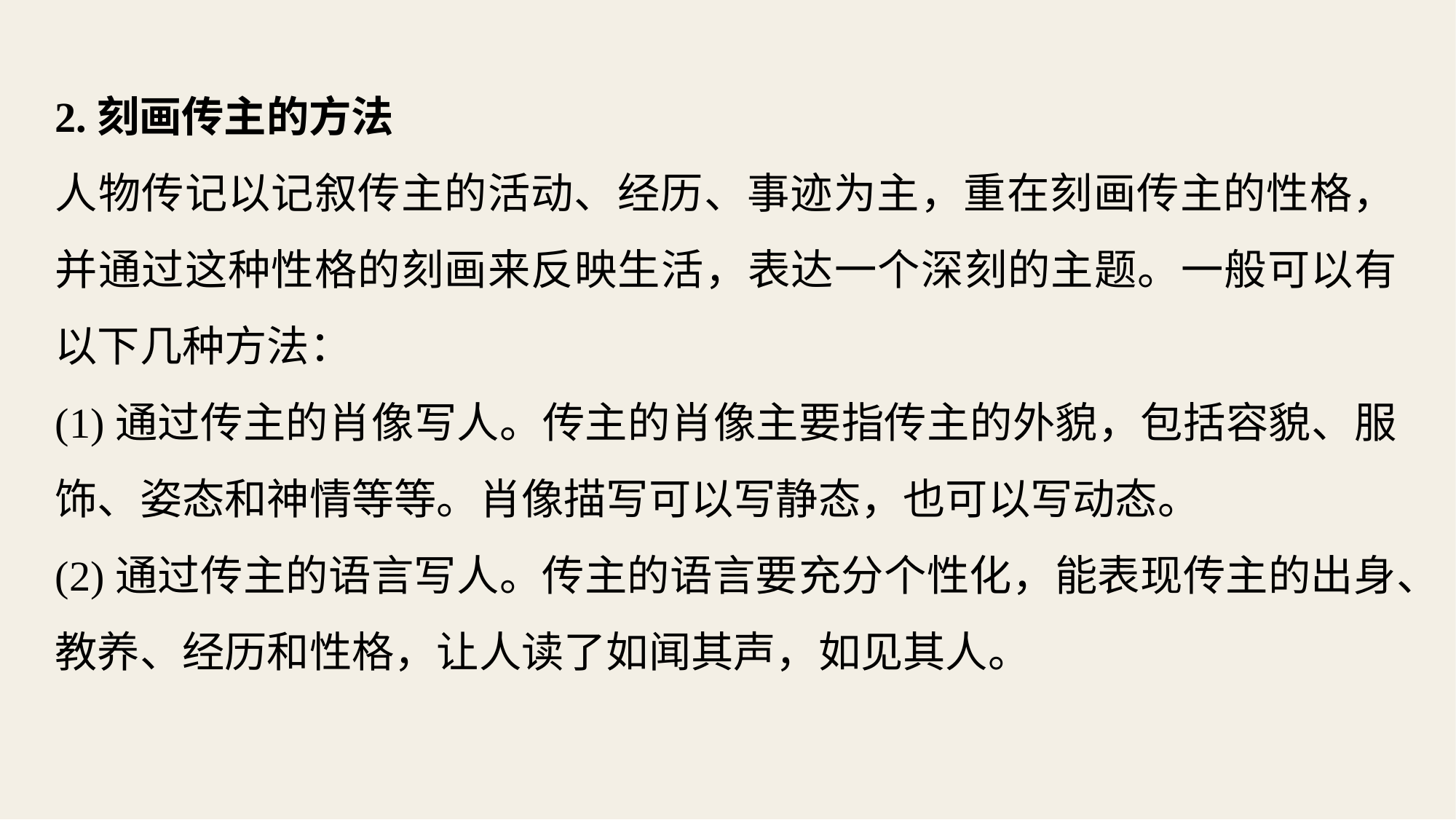

2.刻画传主的方法
人物传记以记叙传主的活动、经历、事迹为主，重在刻画传主的性格，并通过这种性格的刻画来反映生活，表达一个深刻的主题。一般可以有以下几种方法：
(1)通过传主的肖像写人。传主的肖像主要指传主的外貌，包括容貌、服饰、姿态和神情等等。肖像描写可以写静态，也可以写动态。
(2)通过传主的语言写人。传主的语言要充分个性化，能表现传主的出身、教养、经历和性格，让人读了如闻其声，如见其人。